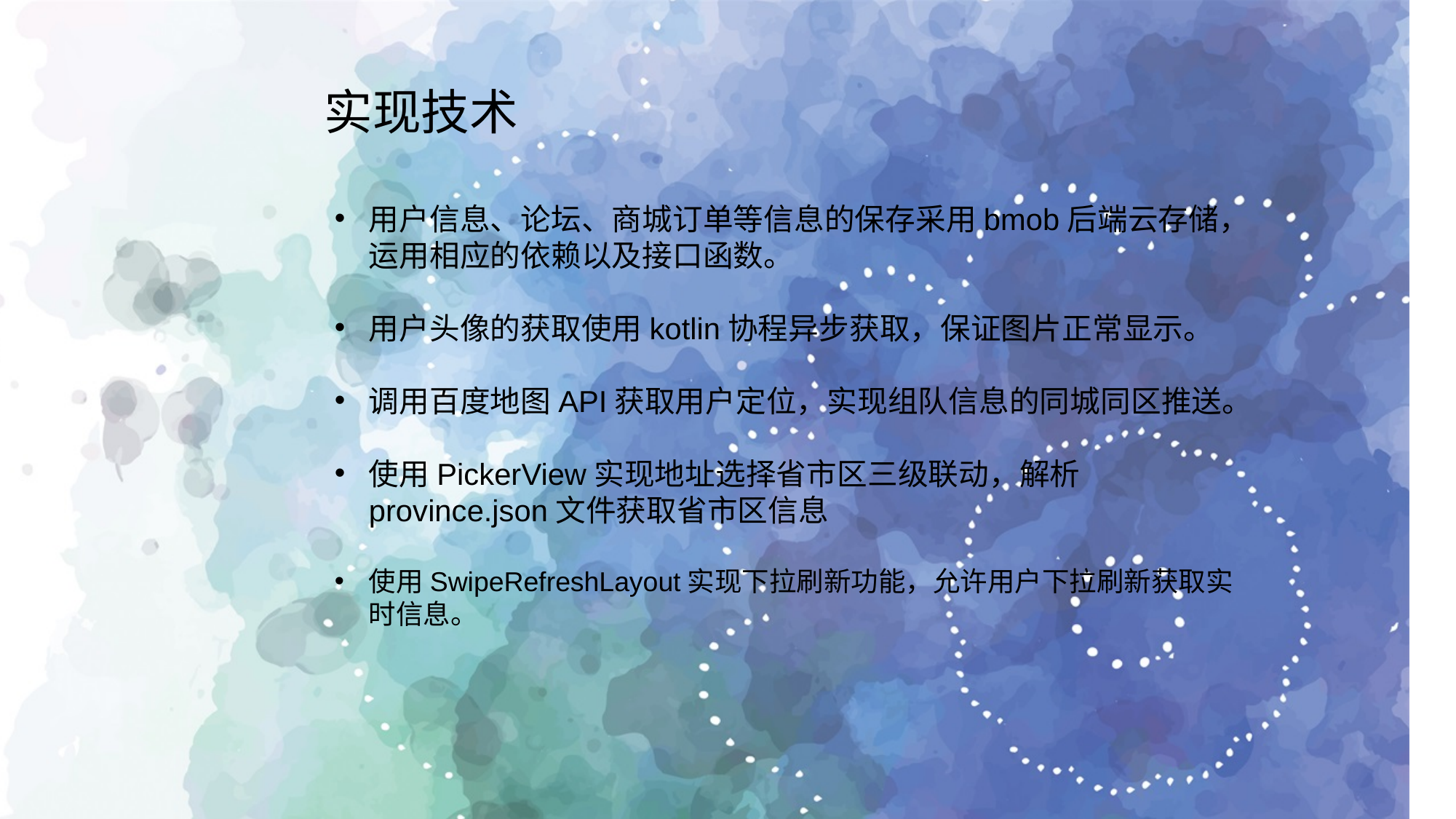

实现技术
用户信息、论坛、商城订单等信息的保存采用bmob后端云存储，运用相应的依赖以及接口函数。

用户头像的获取使用kotlin协程异步获取，保证图片正常显示。

调用百度地图API获取用户定位，实现组队信息的同城同区推送。

使用PickerView实现地址选择省市区三级联动，解析province.json文件获取省市区信息

使用SwipeRefreshLayout实现下拉刷新功能，允许用户下拉刷新获取实时信息。